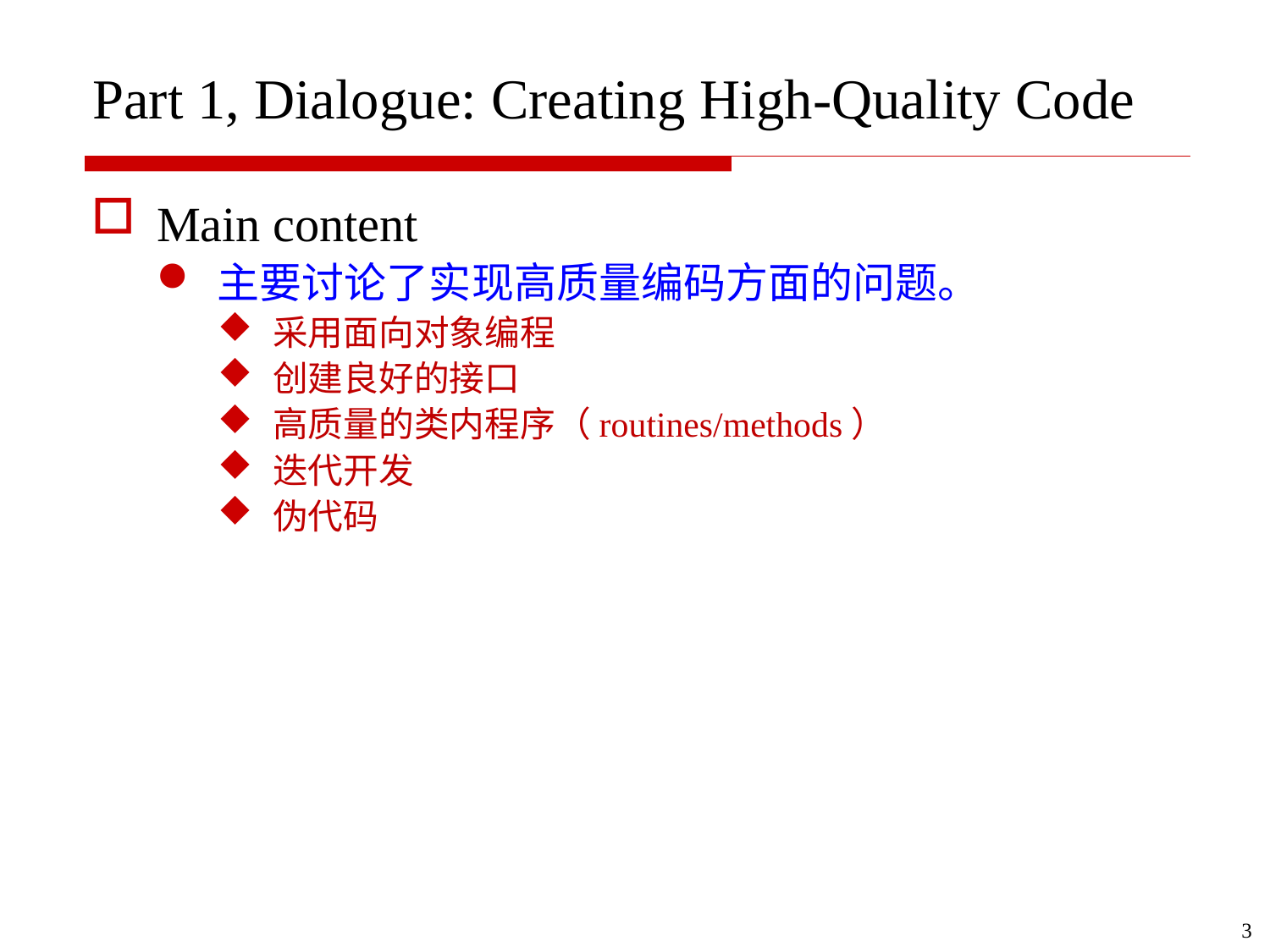

# Part 1, Dialogue: Creating High-Quality Code
Main content
主要讨论了实现高质量编码方面的问题。
采用面向对象编程
创建良好的接口
高质量的类内程序（routines/methods）
迭代开发
伪代码
3